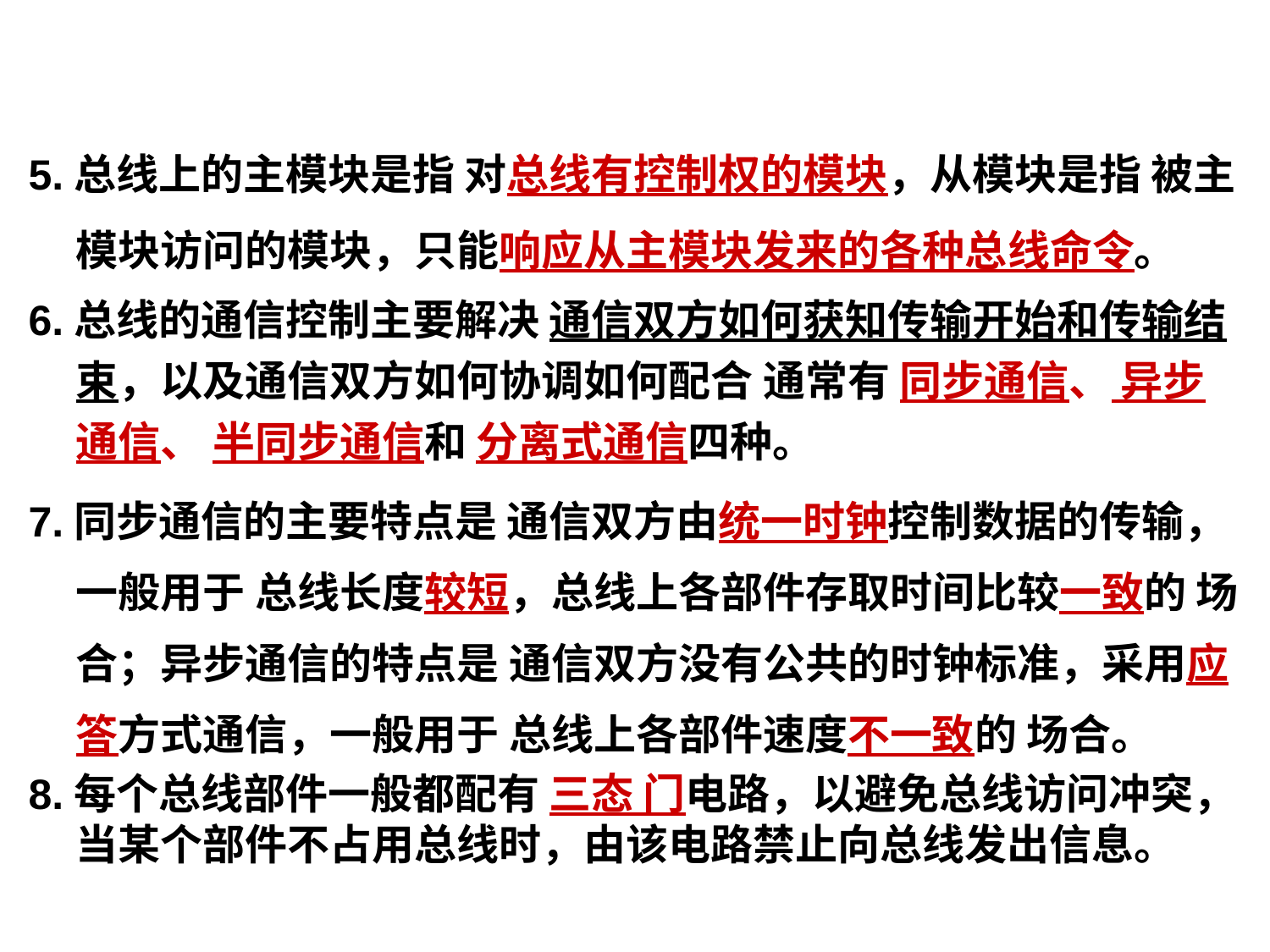

5.总线上的主模块是指 对总线有控制权的模块，从模块是指 被主模块访问的模块，只能响应从主模块发来的各种总线命令。
6.总线的通信控制主要解决 通信双方如何获知传输开始和传输结束，以及通信双方如何协调如何配合 通常有 同步通信、 异步通信、 半同步通信和 分离式通信四种。
7.同步通信的主要特点是 通信双方由统一时钟控制数据的传输，一般用于 总线长度较短，总线上各部件存取时间比较一致的 场合；异步通信的特点是 通信双方没有公共的时钟标准，采用应答方式通信，一般用于 总线上各部件速度不一致的 场合。
8.每个总线部件一般都配有 三态 门电路，以避免总线访问冲突，当某个部件不占用总线时，由该电路禁止向总线发出信息。